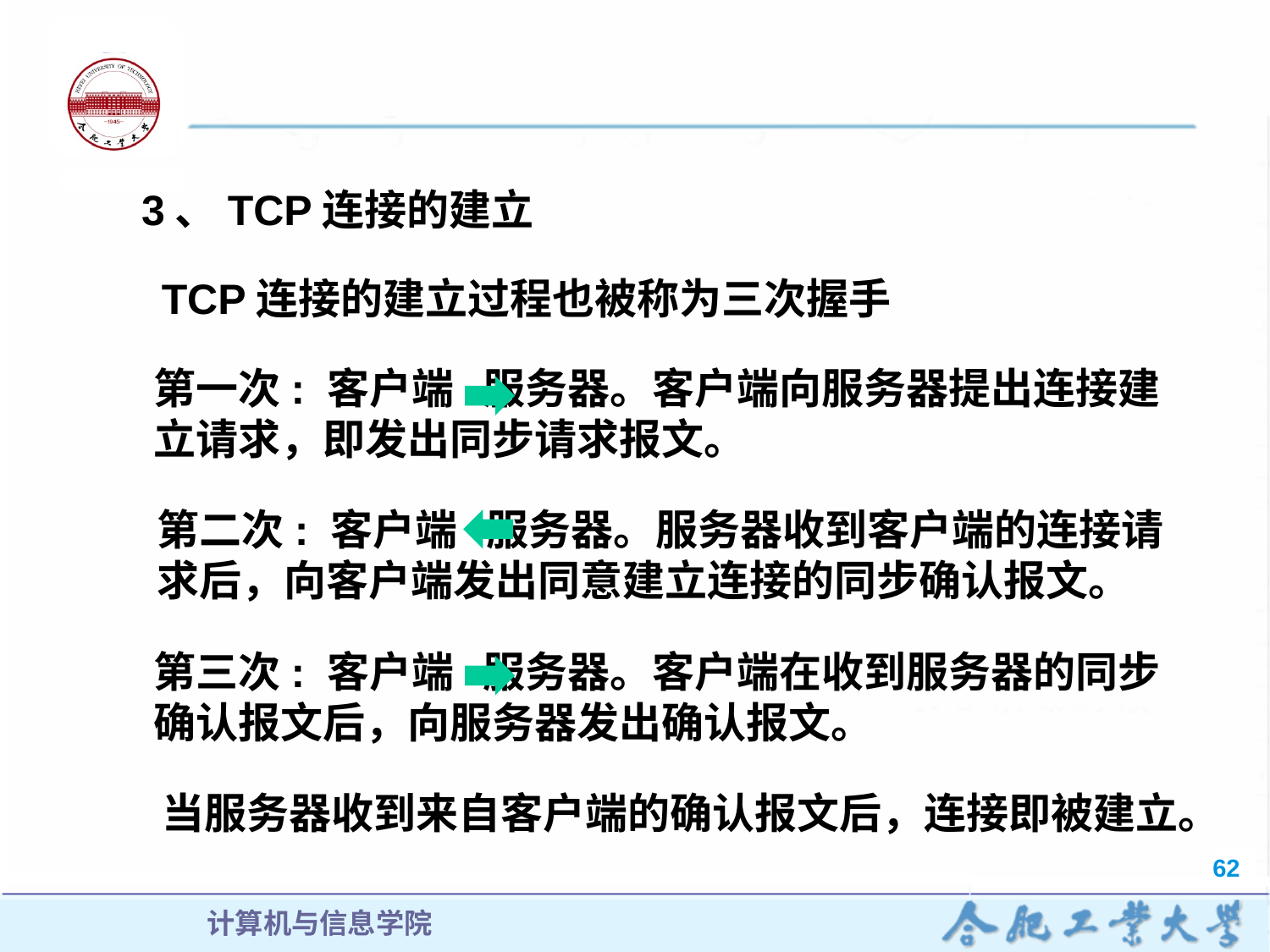

3、TCP连接的建立
TCP连接的建立过程也被称为三次握手
第一次: 客户端   服务器。客户端向服务器提出连接建立请求，即发出同步请求报文。

第二次: 客户端   服务器。服务器收到客户端的连接请求后，向客户端发出同意建立连接的同步确认报文。

第三次: 客户端   服务器。客户端在收到服务器的同步确认报文后，向服务器发出确认报文。

当服务器收到来自客户端的确认报文后，连接即被建立。